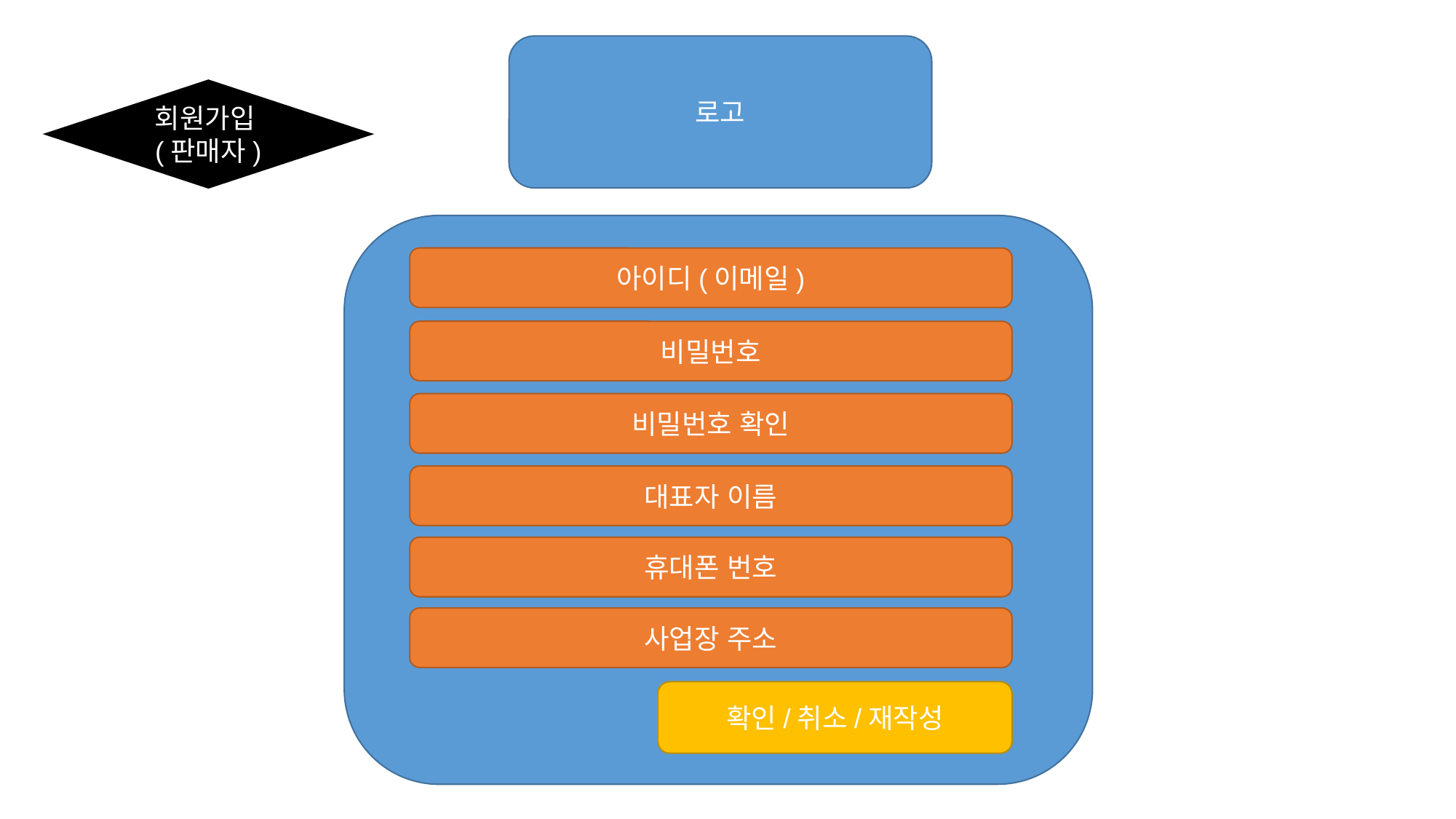

로고
회원가입(판매자)

아이디(이메일)
비밀번호
비밀번호 확인
대표자 이름
휴대폰 번호
사업장 주소
확인/취소/재작성